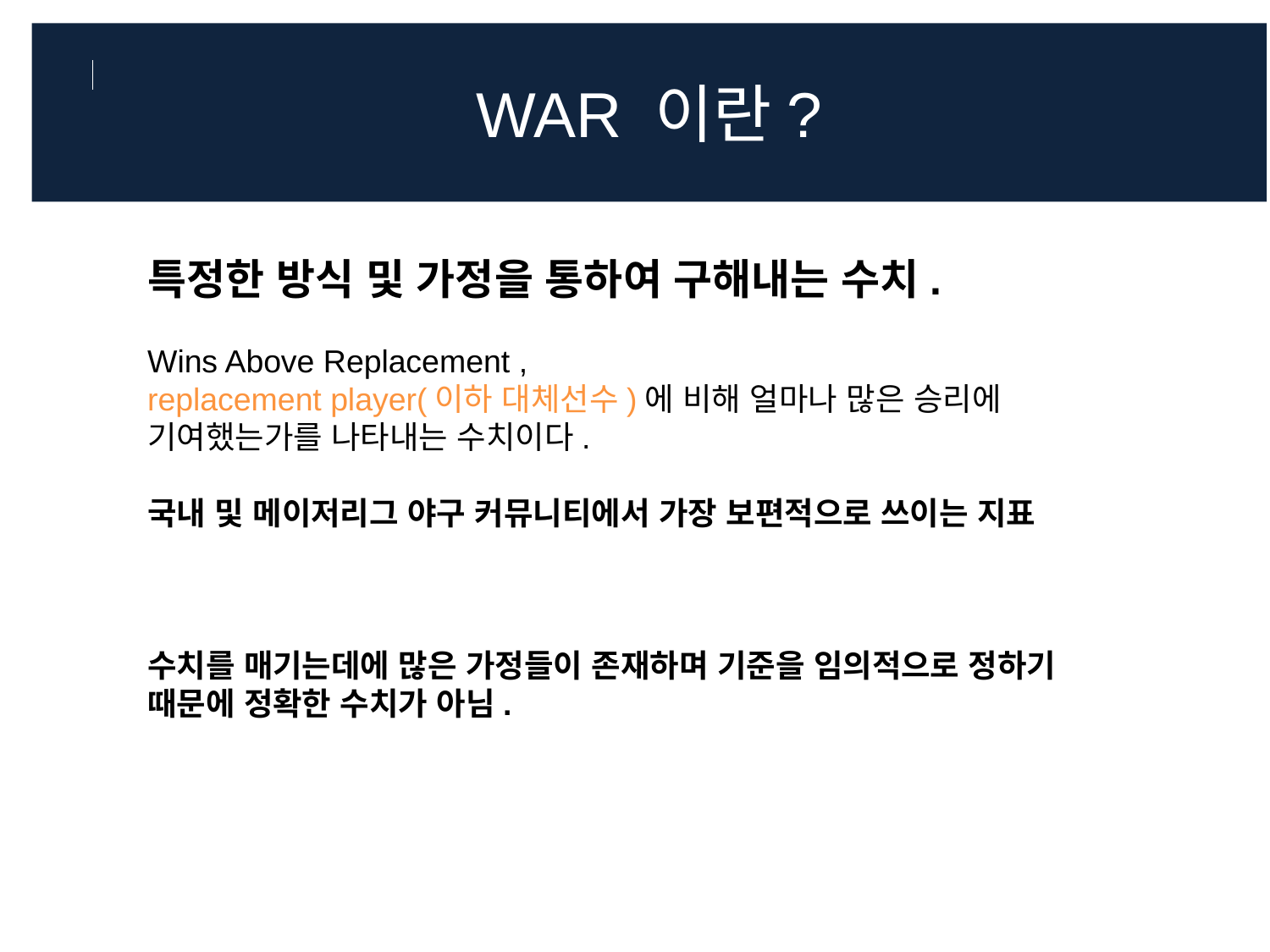

WAR 이란?

특정한 방식 및 가정을 통하여 구해내는 수치.

Wins Above Replacement ,
replacement player(이하 대체선수)에 비해 얼마나 많은 승리에
기여했는가를 나타내는 수치이다.

국내 및 메이저리그 야구 커뮤니티에서 가장 보편적으로 쓰이는 지표

수치를 매기는데에 많은 가정들이 존재하며 기준을 임의적으로 정하기 때문에 정확한 수치가 아님.